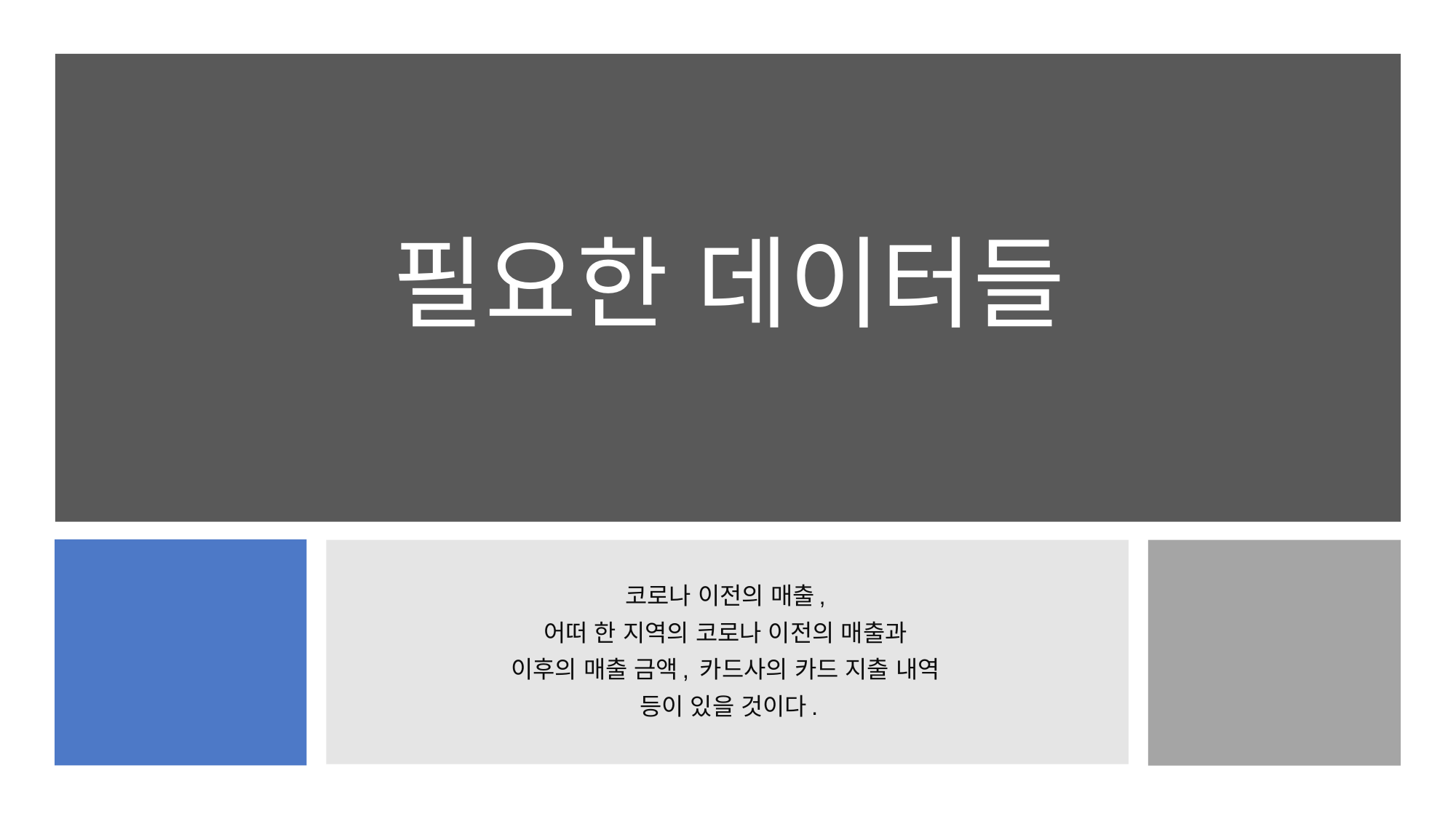

# 필요한 데이터들

코로나 이전의 매출,
어떠 한 지역의 코로나 이전의 매출과
이후의 매출 금액, 카드사의 카드 지출 내역
등이 있을 것이다.